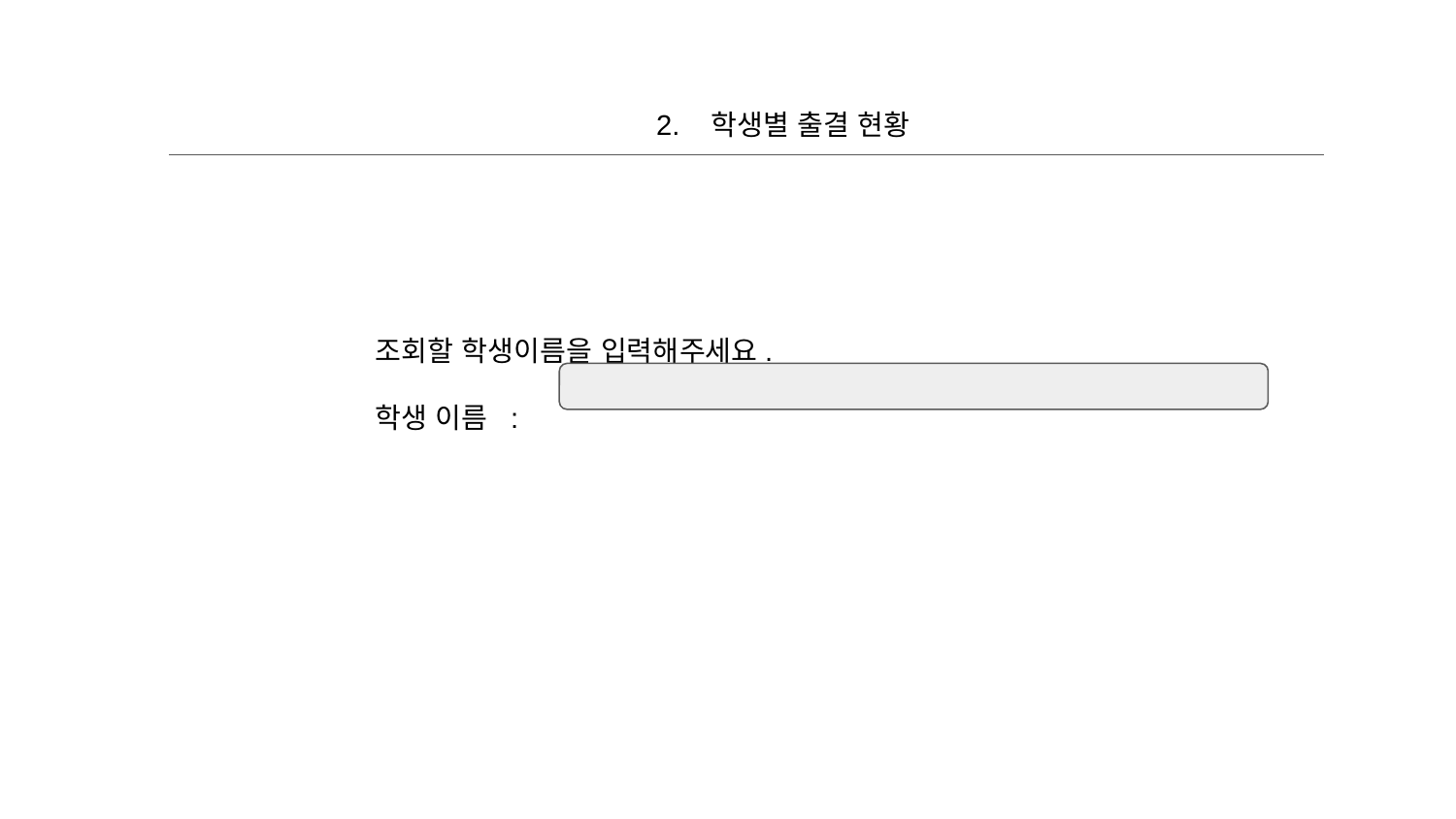

2.   학생별 출결 현황
조회할 학생이름을 입력해주세요.
학생 이름  :